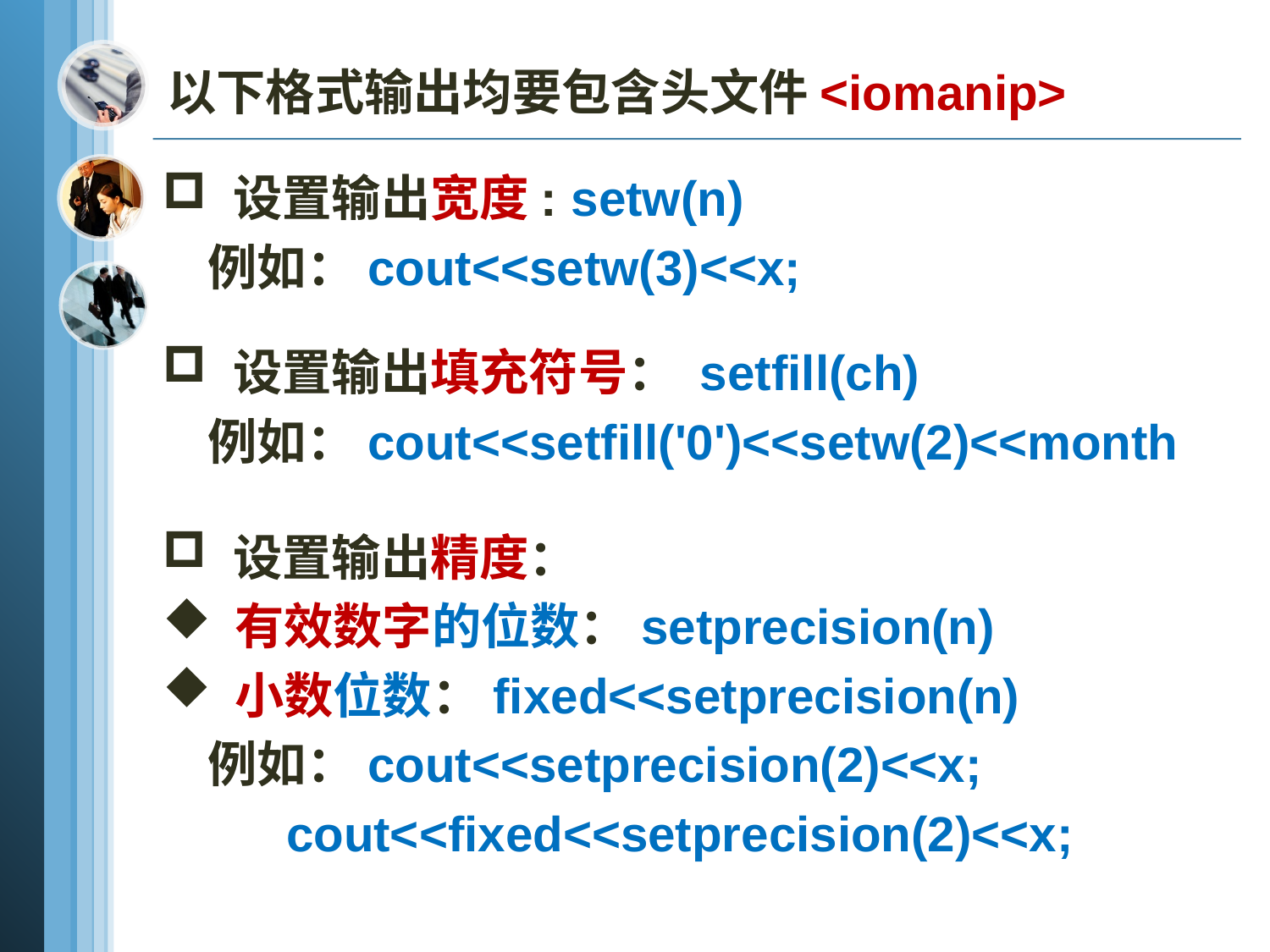

以下格式输出均要包含头文件<iomanip>
 设置输出宽度: setw(n)
   例如：cout<<setw(3)<<x;
 设置输出填充符号： setfill(ch)
   例如：cout<<setfill('0')<<setw(2)<<month
 设置输出精度：
 有效数字的位数：setprecision(n)
 小数位数：fixed<<setprecision(n)
   例如：cout<<setprecision(2)<<x;
         cout<<fixed<<setprecision(2)<<x;